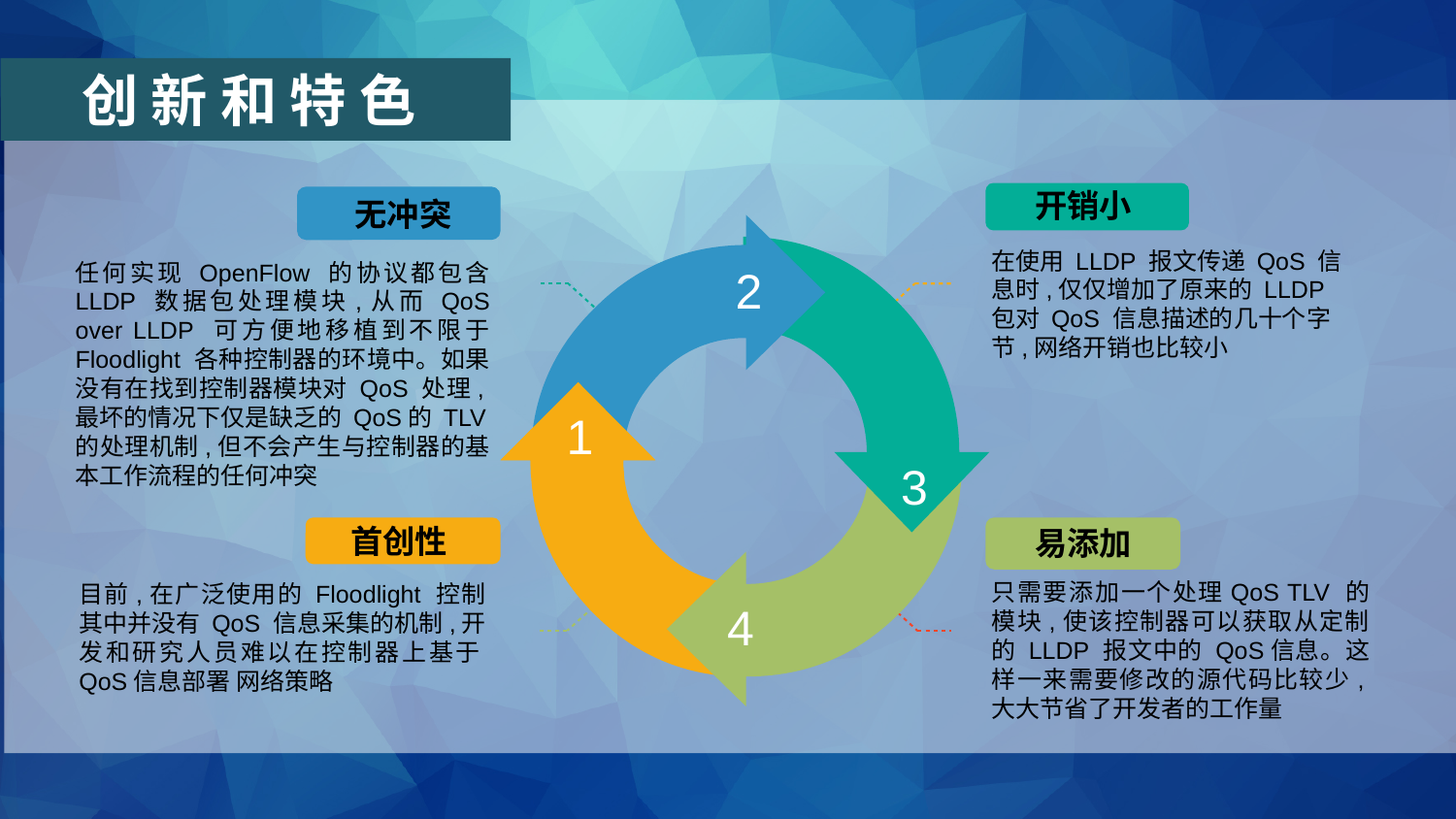

创 新 和 特 色

开销小

无冲突

2

1
3

4

在使用 LLDP 报文传递 QoS 信息时,仅仅增加了原来的 LLDP 包对 QoS 信息描述的几十个字节,网络开销也比较小
任何实现 OpenFlow 的协议都包含 LLDP 数据包处理模块,从而 QoS over LLDP 可方便地移植到不限于 Floodlight 各种控制器的环境中。如果没有在找到控制器模块对 QoS 处理,最坏的情况下仅是缺乏的 QoS的 TLV的处理机制,但不会产生与控制器的基本工作流程的任何冲突

首创性
易添加
目前,在广泛使用的 Floodlight 控制其中并没有 QoS 信息采集的机制,开发和研究人员难以在控制器上基于QoS信息部署 网络策略
只需要添加一个处理QoS TLV 的模块,使该控制器可以获取从定制的 LLDP 报文中的 QoS信息。这样一来需要修改的源代码比较少,大大节省了开发者的工作量